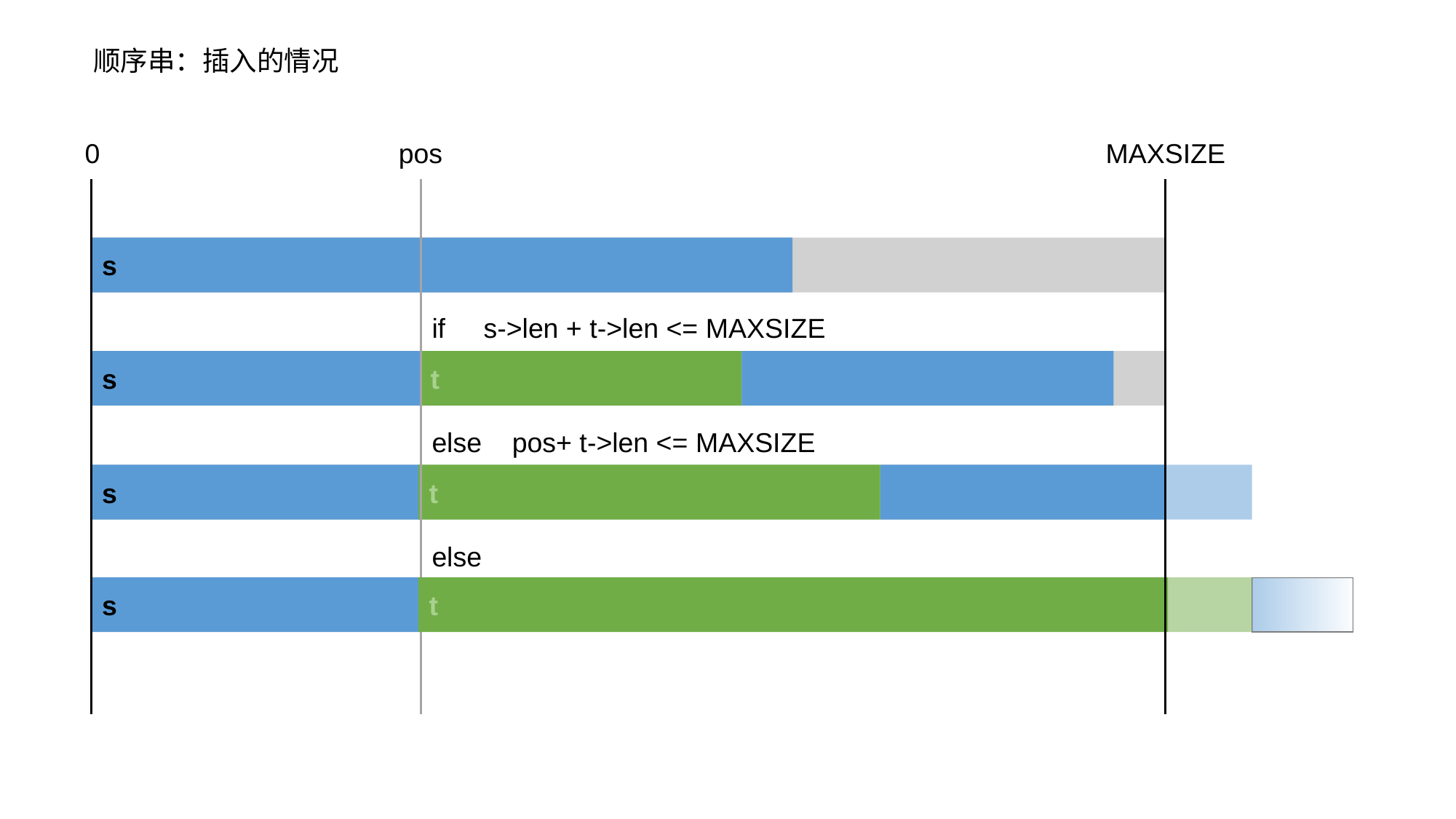

顺序串：插入的情况
0
pos
MAXSIZE
s

if     s->len + t->len <= MAXSIZE
t

s

else    pos+ t->len <= MAXSIZE

s
t

else
s
t